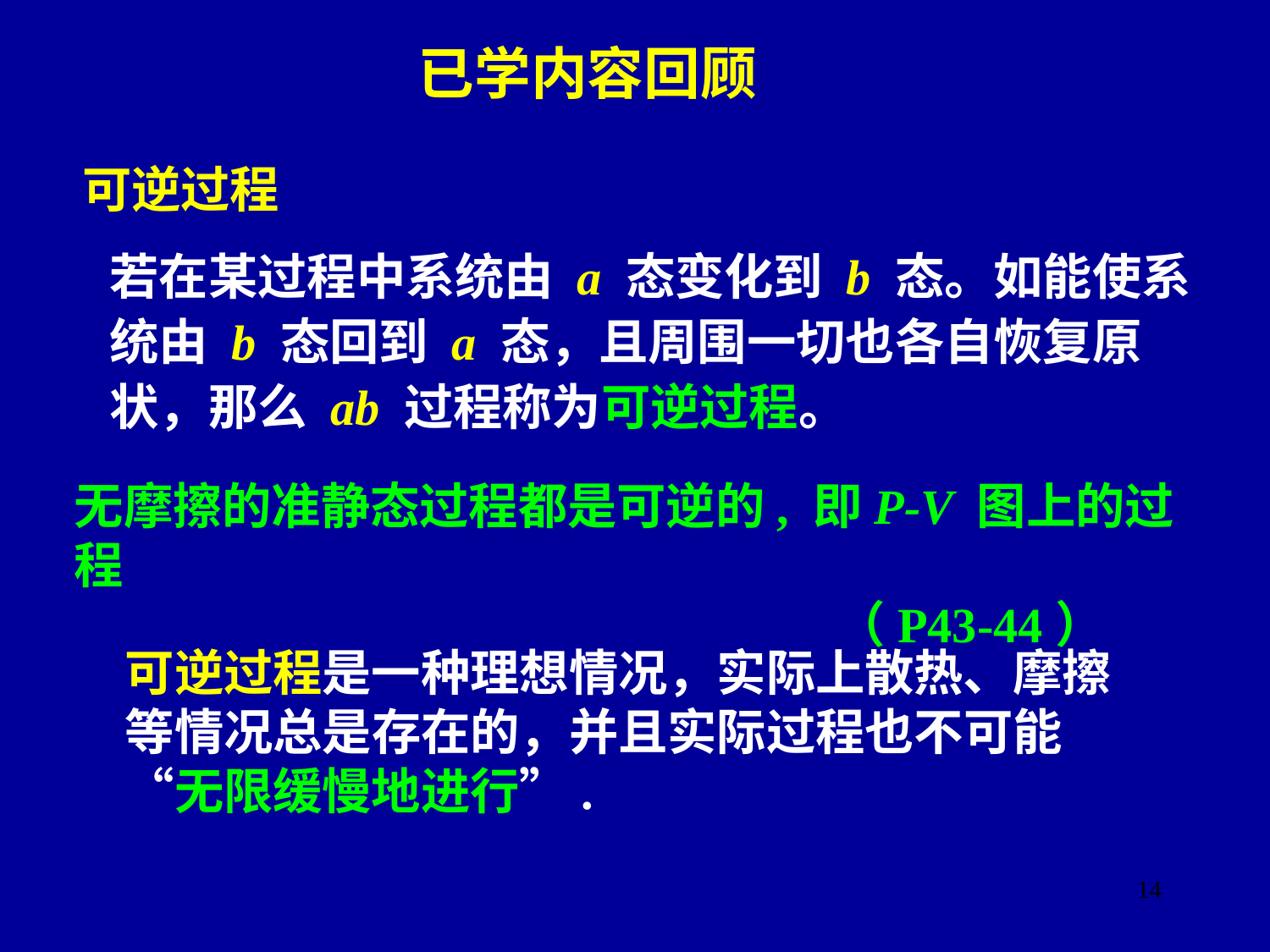

已学内容回顾
可逆过程
若在某过程中系统由 a 态变化到 b 态。如能使系统由 b 态回到 a 态，且周围一切也各自恢复原状，那么 ab 过程称为可逆过程。
无摩擦的准静态过程都是可逆的, 即P-V 图上的过程
						（P43-44）
可逆过程是一种理想情况，实际上散热、摩擦等情况总是存在的，并且实际过程也不可能“无限缓慢地进行”.
14